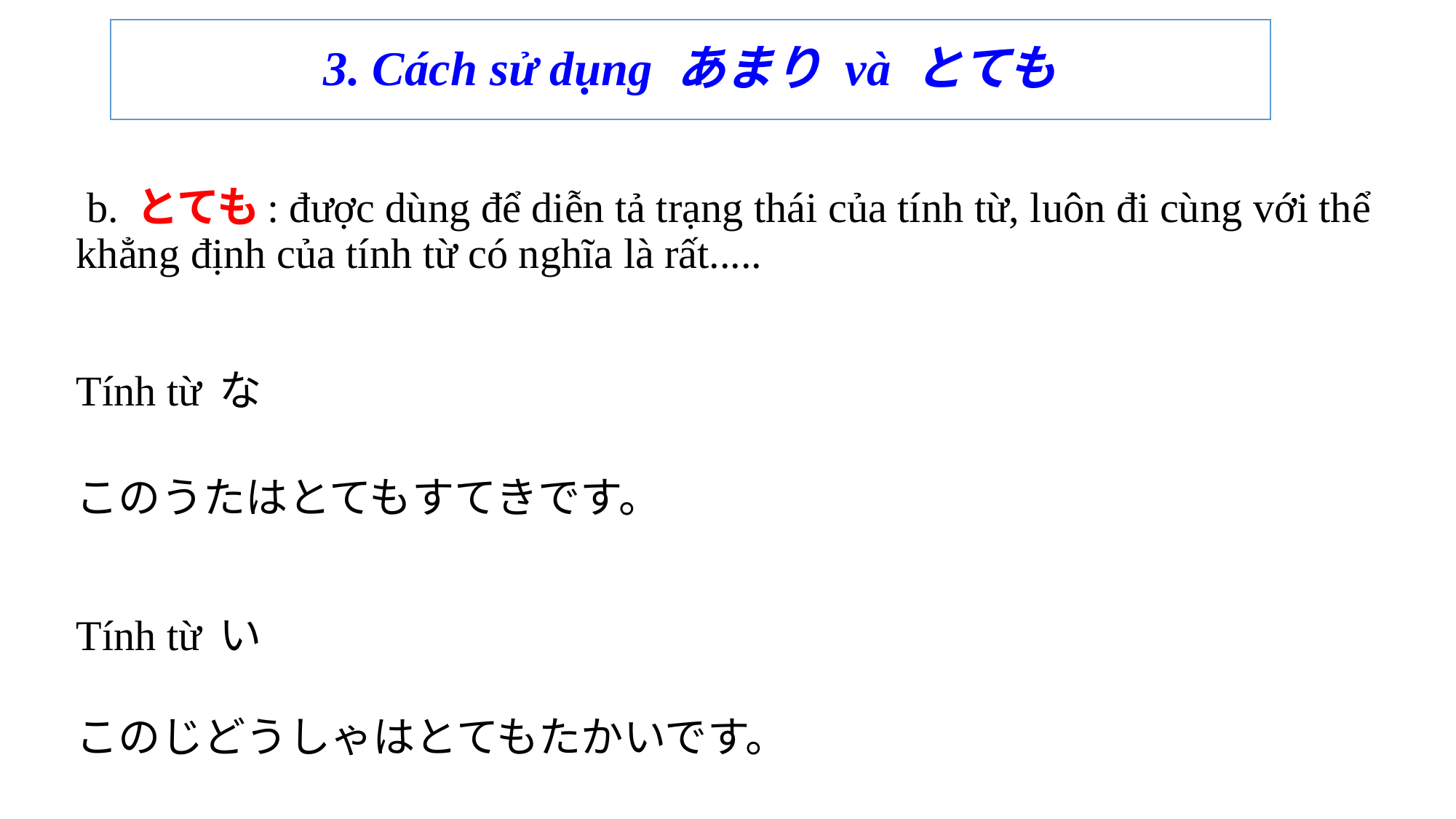

# 3. Cách sử dụng あまり và とても
 b. とても: được dùng để diễn tả trạng thái của tính từ, luôn đi cùng với thể khẳng định của tính từ có nghĩa là rất.....
Tính từ な
このうたはとてもすてきです。
Tính từ い
このじどうしゃはとてもたかいです。